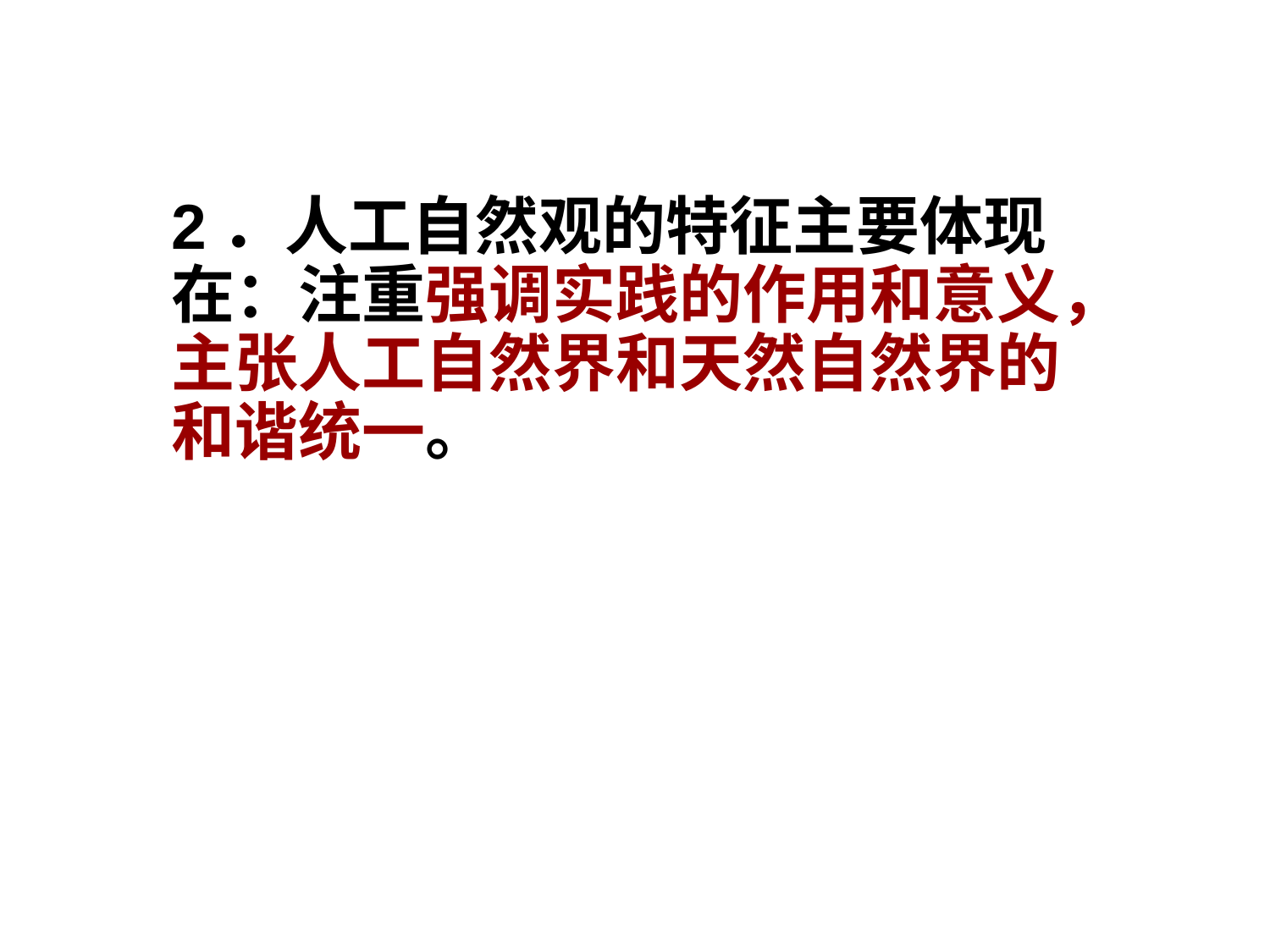

2．人工自然观的特征主要体现在：注重强调实践的作用和意义，主张人工自然界和天然自然界的和谐统一。